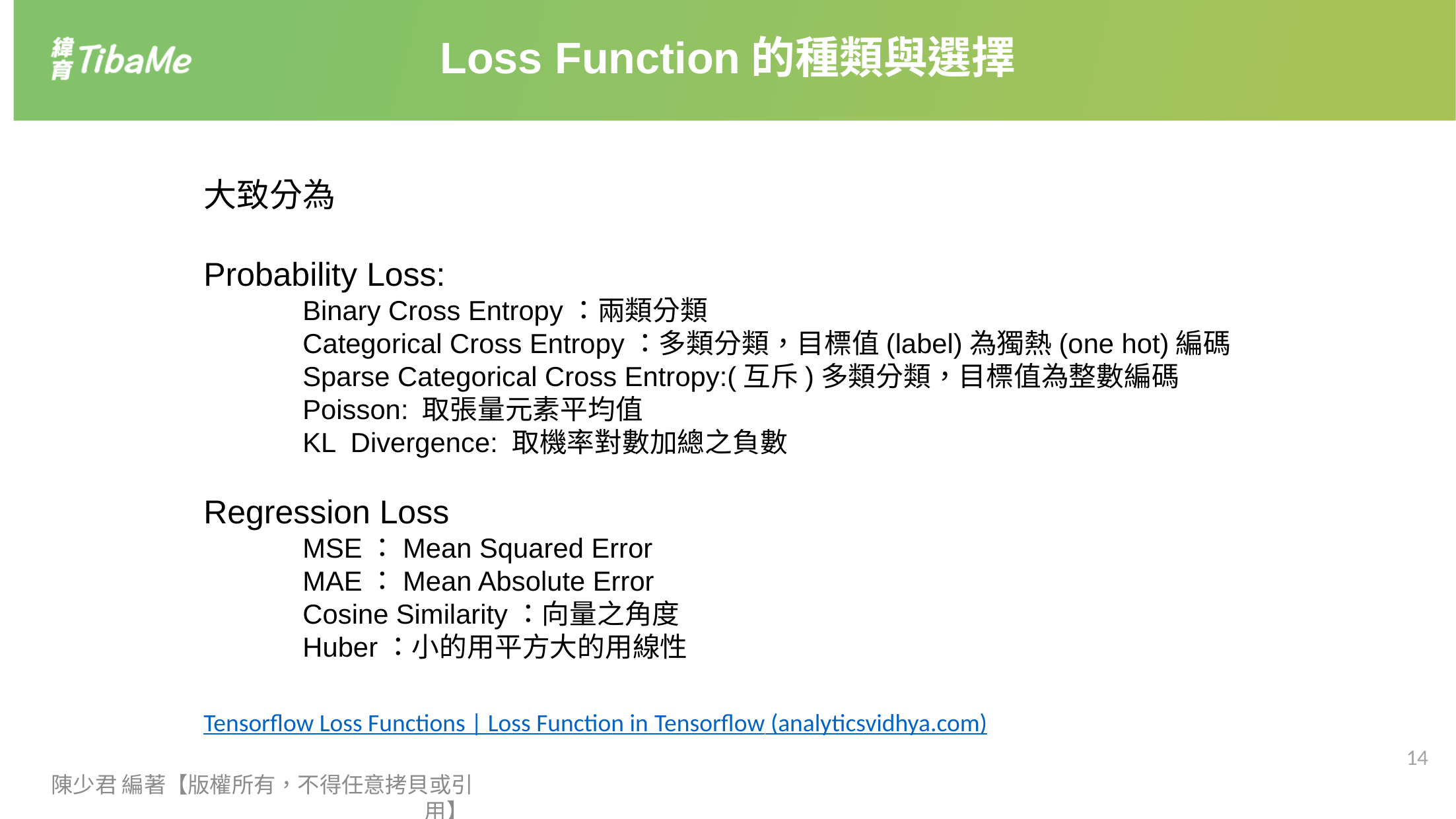

Loss Function的種類與選擇
大致分為

Probability Loss:
	Binary Cross Entropy：兩類分類
	Categorical Cross Entropy：多類分類，目標值(label)為獨熱(one hot)編碼
	Sparse Categorical Cross Entropy:(互斥)多類分類，目標值為整數編碼
	Poisson: 取張量元素平均值
	KL  Divergence: 取機率對數加總之負數

Regression Loss
	MSE：Mean Squared Error
	MAE：Mean Absolute Error
	Cosine Similarity：向量之角度
	Huber：小的用平方大的用線性
Tensorflow Loss Functions | Loss Function in Tensorflow (analyticsvidhya.com)